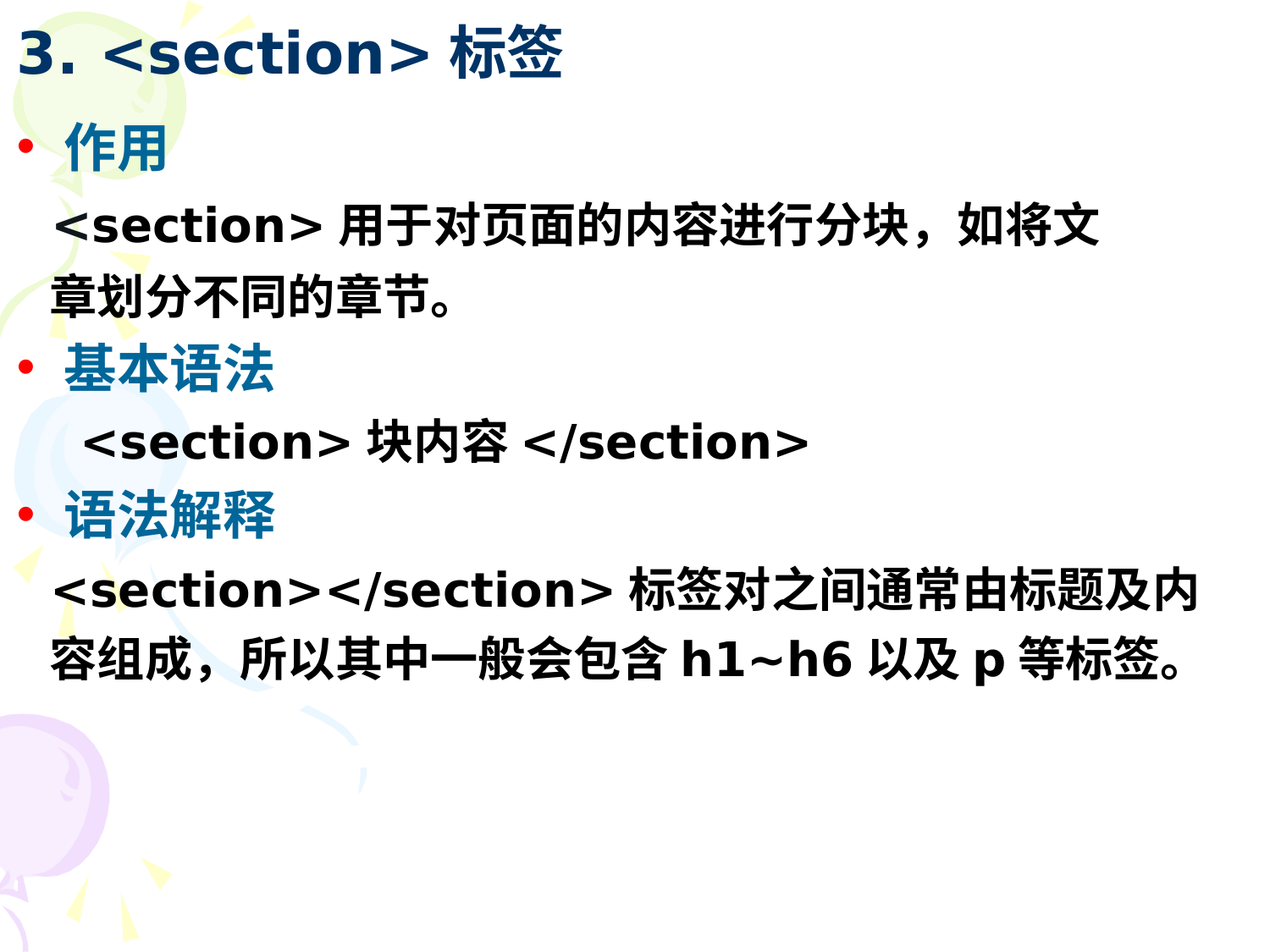

# 3. <section>标签
作用
  <section>用于对页面的内容进行分块，如将文
  章划分不同的章节。
基本语法
<section>块内容</section>
语法解释
  <section></section>标签对之间通常由标题及内
  容组成，所以其中一般会包含h1~h6以及p等标签。